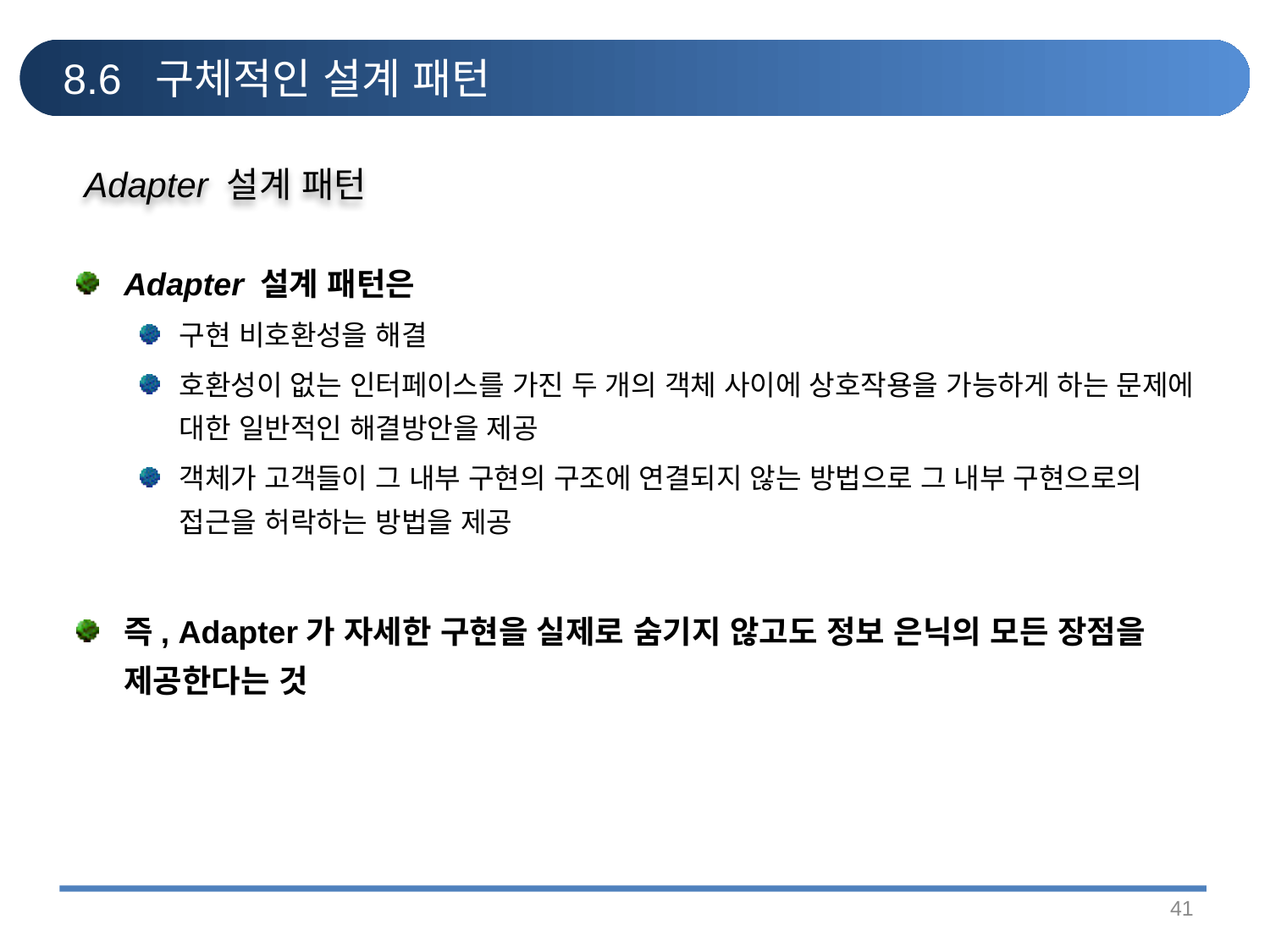

# 8.6  구체적인 설계 패턴
Adapter 설계 패턴
Adapter 설계 패턴은
구현 비호환성을 해결
호환성이 없는 인터페이스를 가진 두 개의 객체 사이에 상호작용을 가능하게 하는 문제에 대한 일반적인 해결방안을 제공
객체가 고객들이 그 내부 구현의 구조에 연결되지 않는 방법으로 그 내부 구현으로의 접근을 허락하는 방법을 제공

즉, Adapter가 자세한 구현을 실제로 숨기지 않고도 정보 은닉의 모든 장점을 제공한다는 것
41